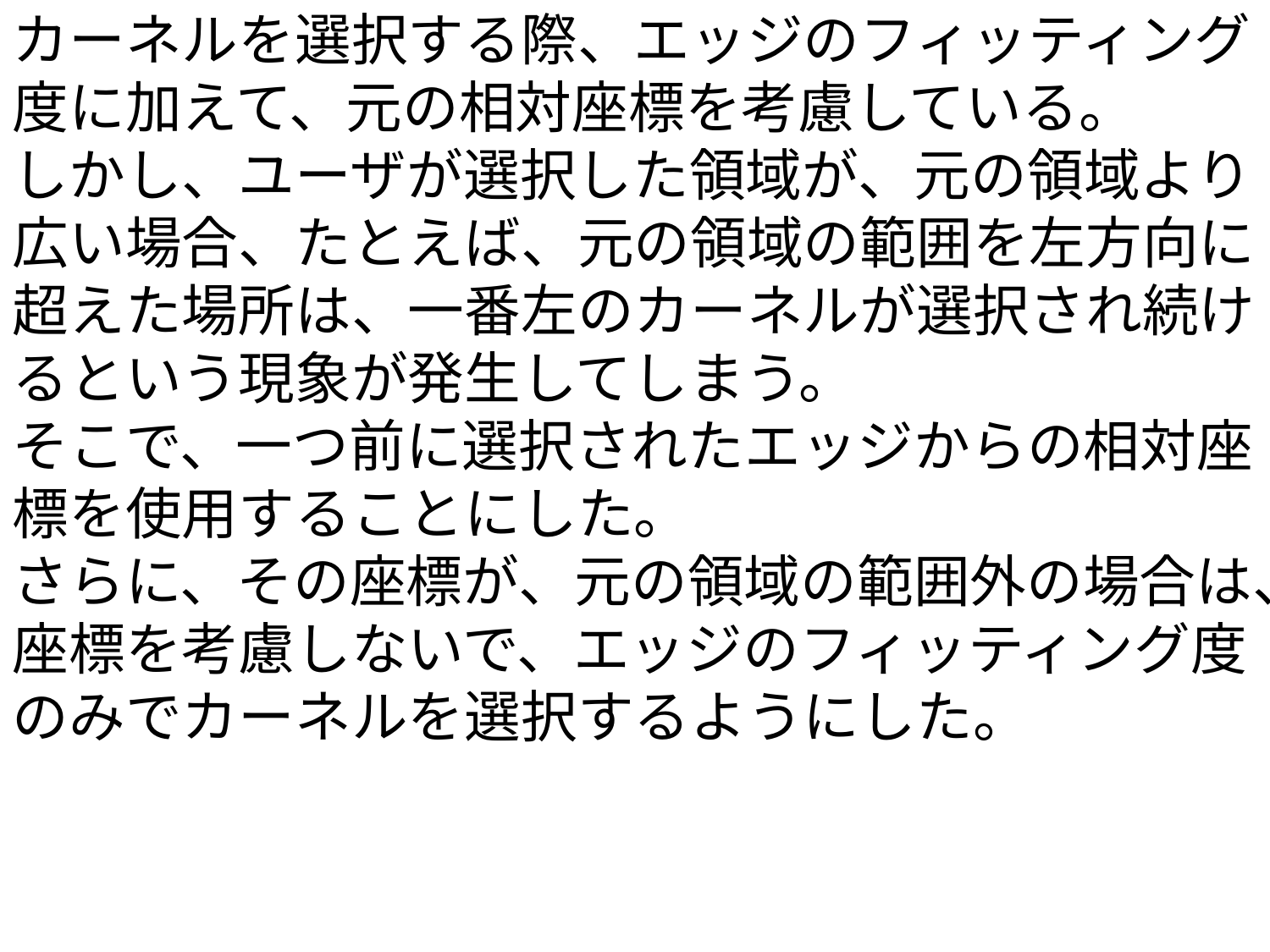

カーネルを選択する際、エッジのフィッティング度に加えて、元の相対座標を考慮している。
しかし、ユーザが選択した領域が、元の領域より広い場合、たとえば、元の領域の範囲を左方向に超えた場所は、一番左のカーネルが選択され続けるという現象が発生してしまう。
そこで、一つ前に選択されたエッジからの相対座標を使用することにした。
さらに、その座標が、元の領域の範囲外の場合は、座標を考慮しないで、エッジのフィッティング度のみでカーネルを選択するようにした。